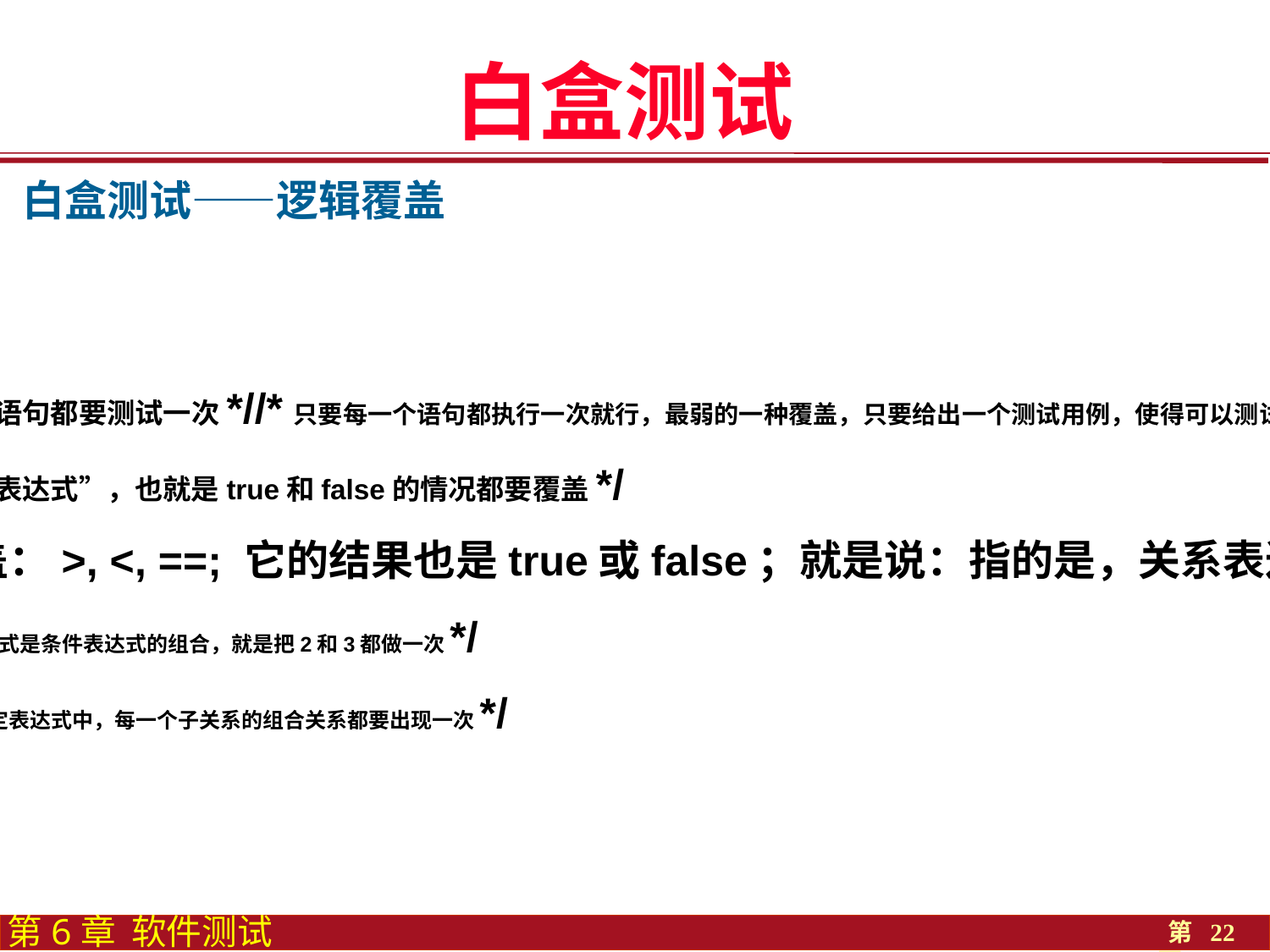

白盒测试
白盒测试——逻辑覆盖
逻辑覆盖准则
(1)语句覆盖/*程序中的每一条语句都要测试一次*//*只要每一个语句都执行一次就行，最弱的一种覆盖，只要给出一个测试用例，使得可以测试到指定的路径*/
(2)判定覆盖/*判定是指“逻辑表达式”，也就是true和false的情况都要覆盖*/
(3)条件覆盖/*关系的覆盖：>, <, ==; 它的结果也是true或false；就是说：指的是，关系表达式的T/F各取一次*/
(4)判定/条件覆盖/*判定表达式是条件表达式的组合，就是把2和3都做一次*/
(5)条件组合覆盖/*在每一个判定表达式中，每一个子关系的组合关系都要出现一次*/
(6)点覆盖
(7)边覆盖